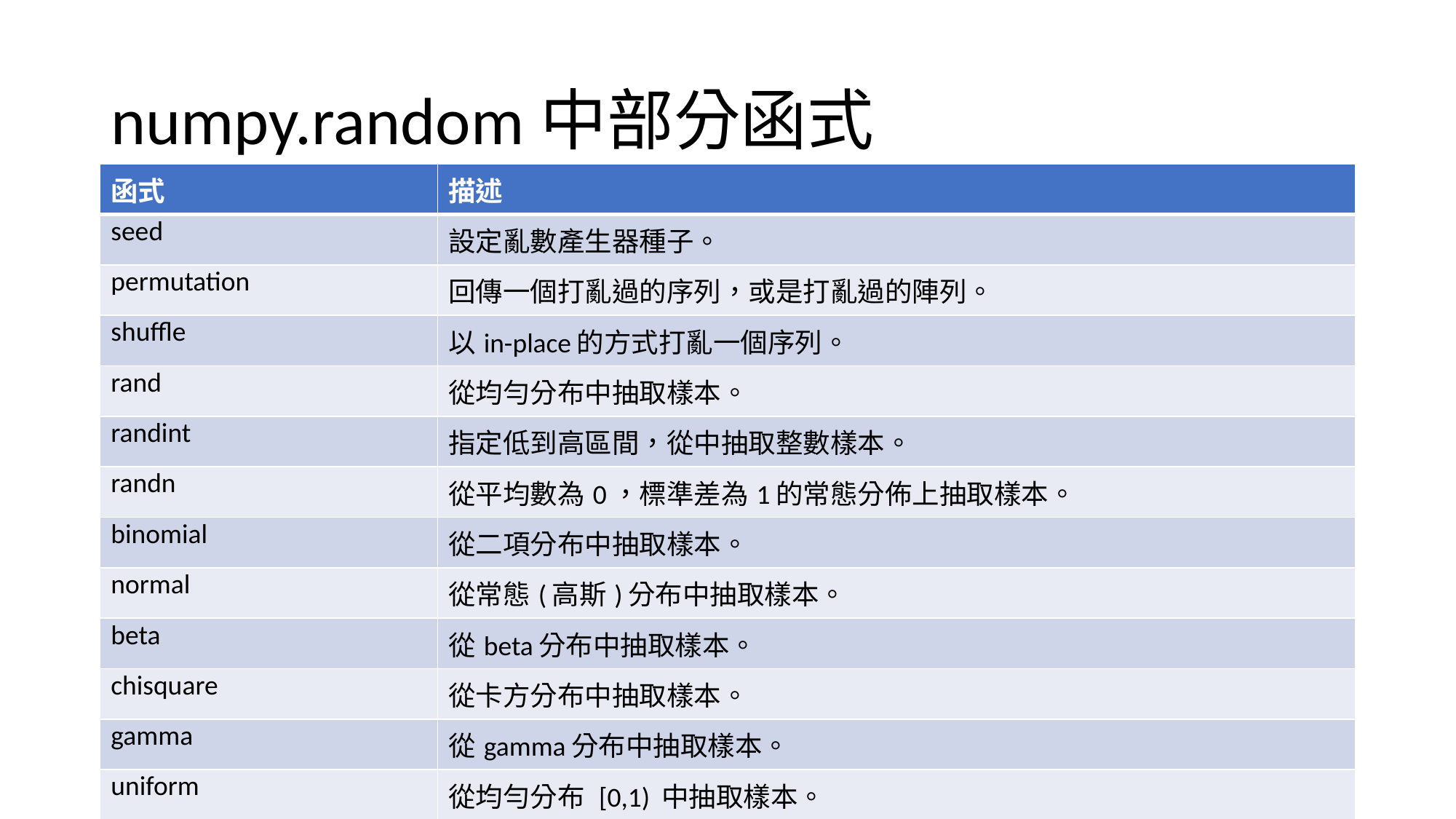

# numpy.random中部分函式
| 函式 | 描述 |
| --- | --- |
| seed | 設定亂數產生器種子。 |
| permutation | 回傳一個打亂過的序列，或是打亂過的陣列。 |
| shuffle | 以in-place的方式打亂一個序列。 |
| rand | 從均勻分布中抽取樣本。 |
| randint | 指定低到高區間，從中抽取整數樣本。 |
| randn | 從平均數為0，標準差為1的常態分佈上抽取樣本。 |
| binomial | 從二項分布中抽取樣本。 |
| normal | 從常態(高斯)分布中抽取樣本。 |
| beta | 從beta分布中抽取樣本。 |
| chisquare | 從卡方分布中抽取樣本。 |
| gamma | 從gamma分布中抽取樣本。 |
| uniform | 從均勻分布 [0,1) 中抽取樣本。 |